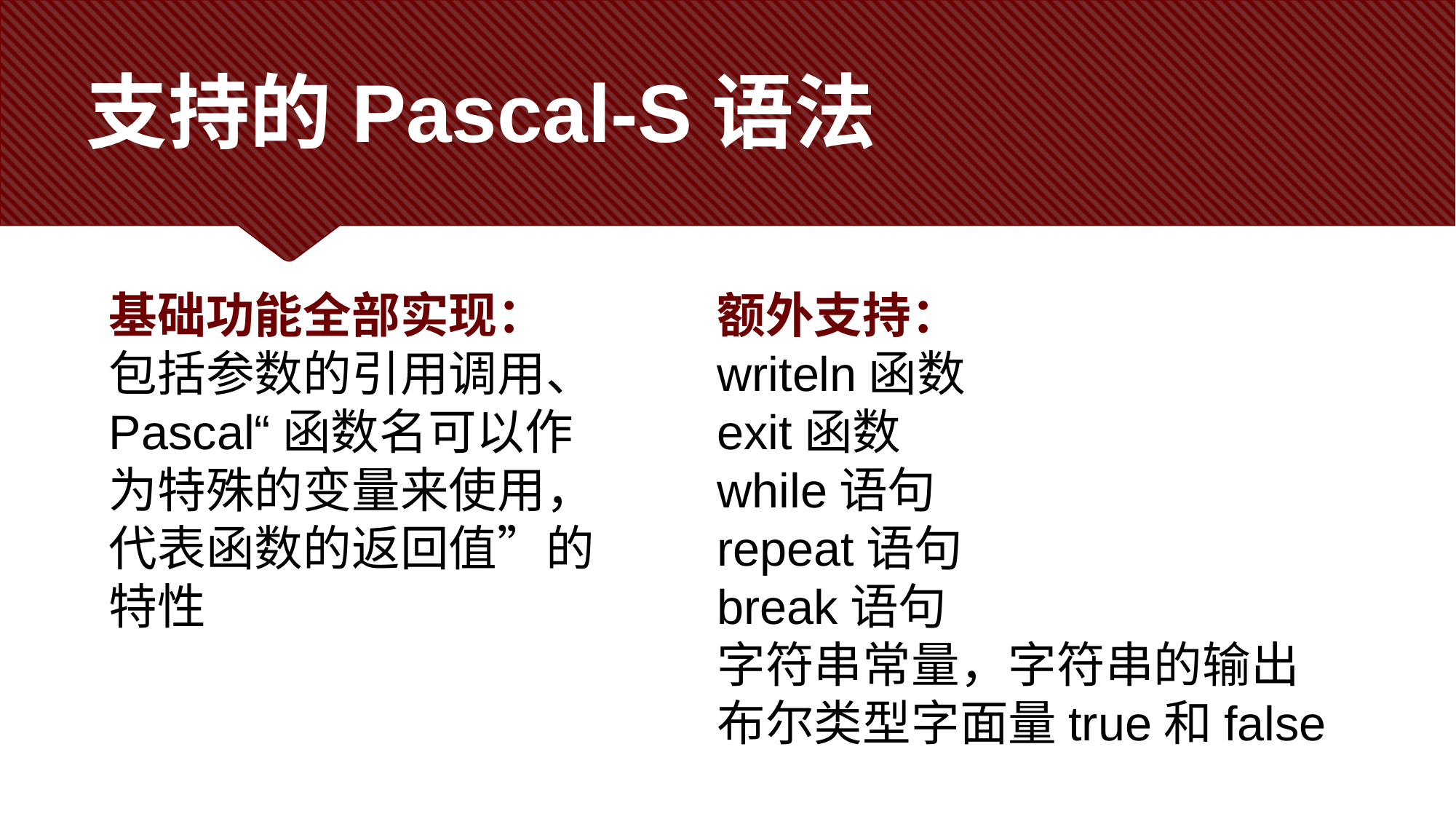

# 支持的Pascal-S语法
基础功能全部实现：
包括参数的引用调用、Pascal“函数名可以作为特殊的变量来使用，代表函数的返回值”的特性
额外支持：
writeln函数
exit函数
while语句
repeat语句
break语句
字符串常量，字符串的输出
布尔类型字面量true和false